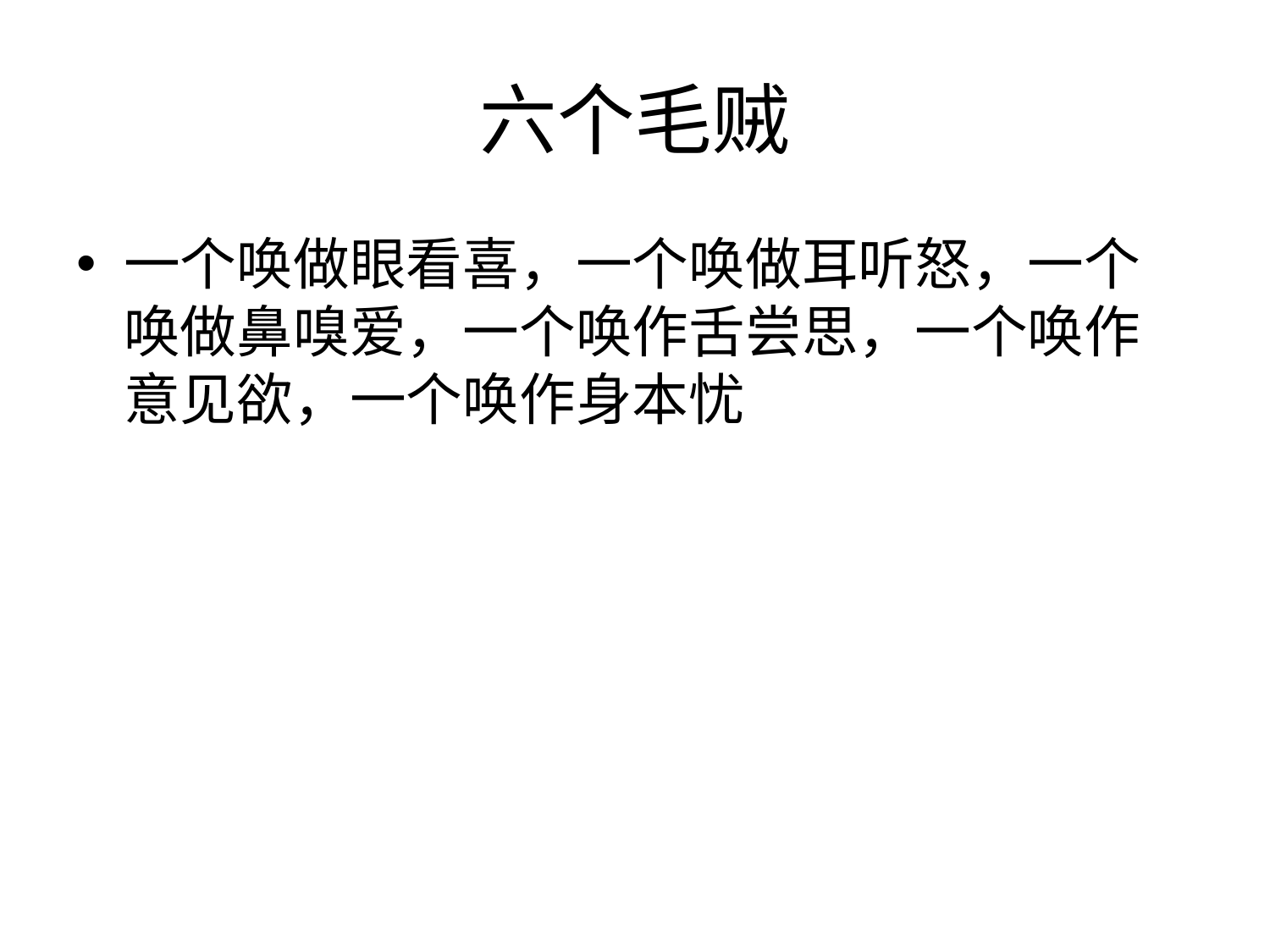

# 六个毛贼
一个唤做眼看喜，一个唤做耳听怒，一个唤做鼻嗅爱，一个唤作舌尝思，一个唤作意见欲，一个唤作身本忧